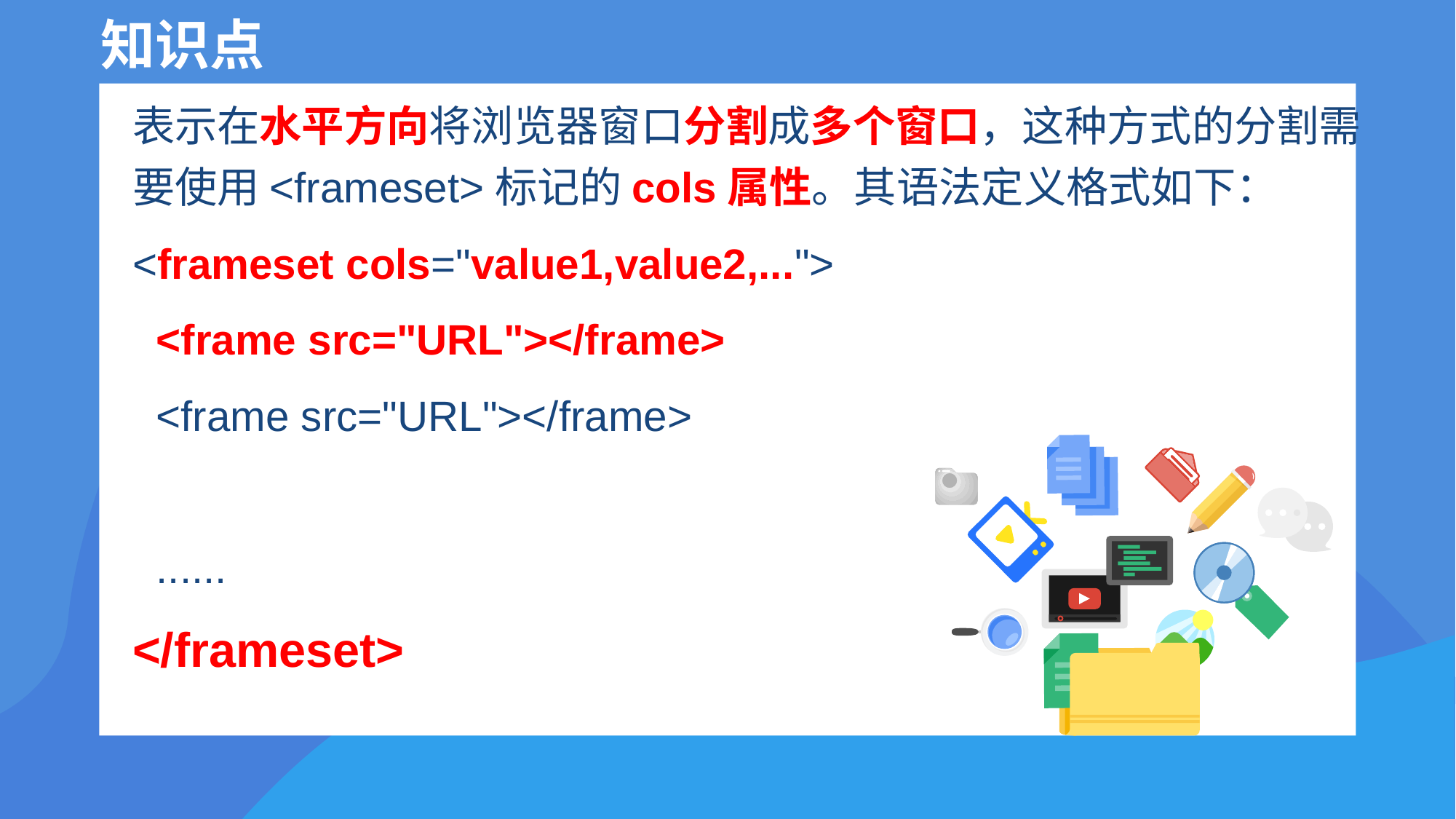

# 知识点
表示在水平方向将浏览器窗口分割成多个窗口，这种方式的分割需要使用<frameset>标记的cols属性。其语法定义格式如下：
<frameset cols="value1,value2,...">
  <frame src="URL"></frame>
  <frame src="URL"></frame>

  ......
</frameset>